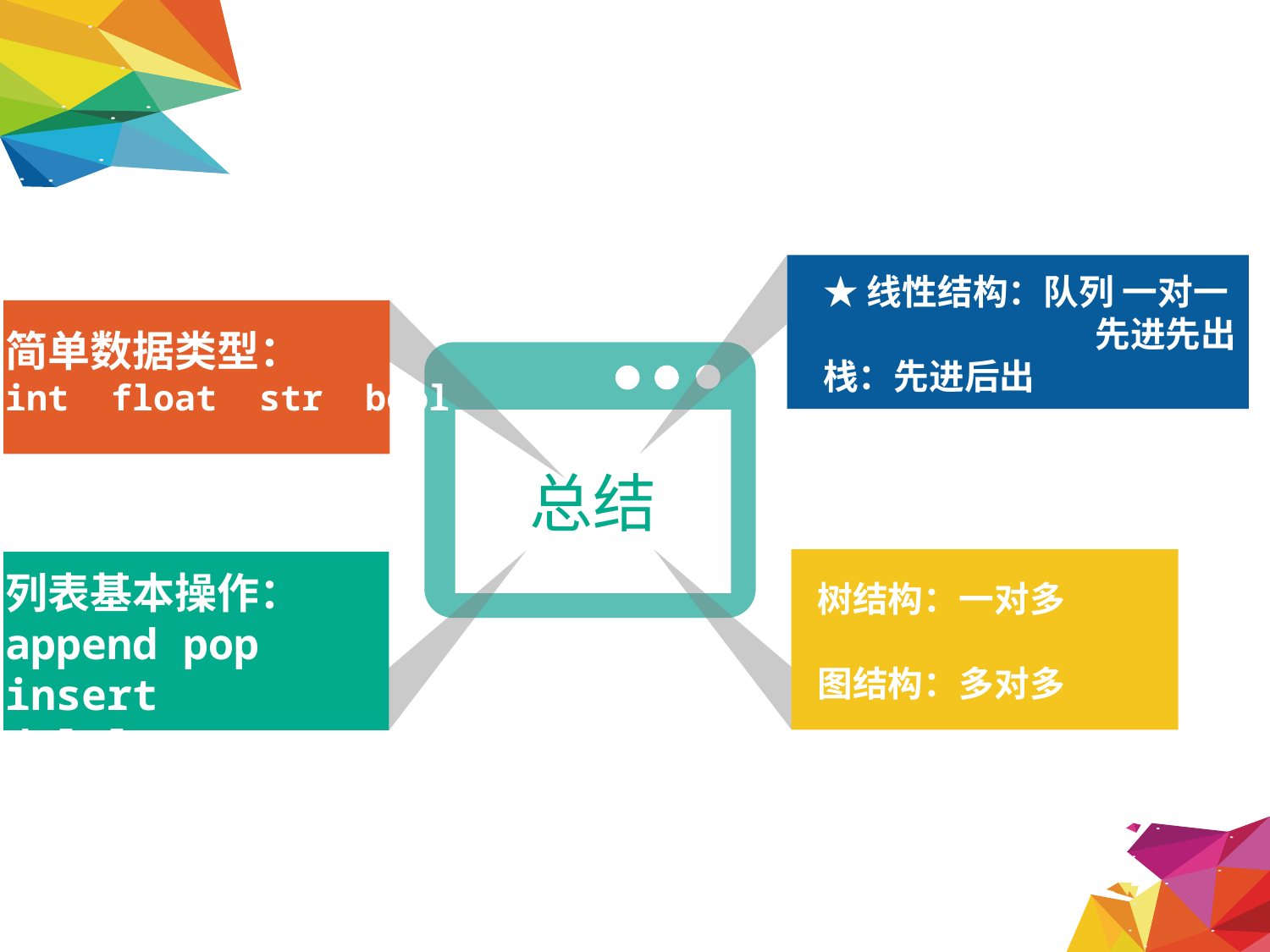

★线性结构：队列 一对一
先进先出
栈：先进后出

简单数据类型：
int  float  str  bool

总结

树结构：一对多

图结构：多对多

列表基本操作：
append pop insert
del len ···